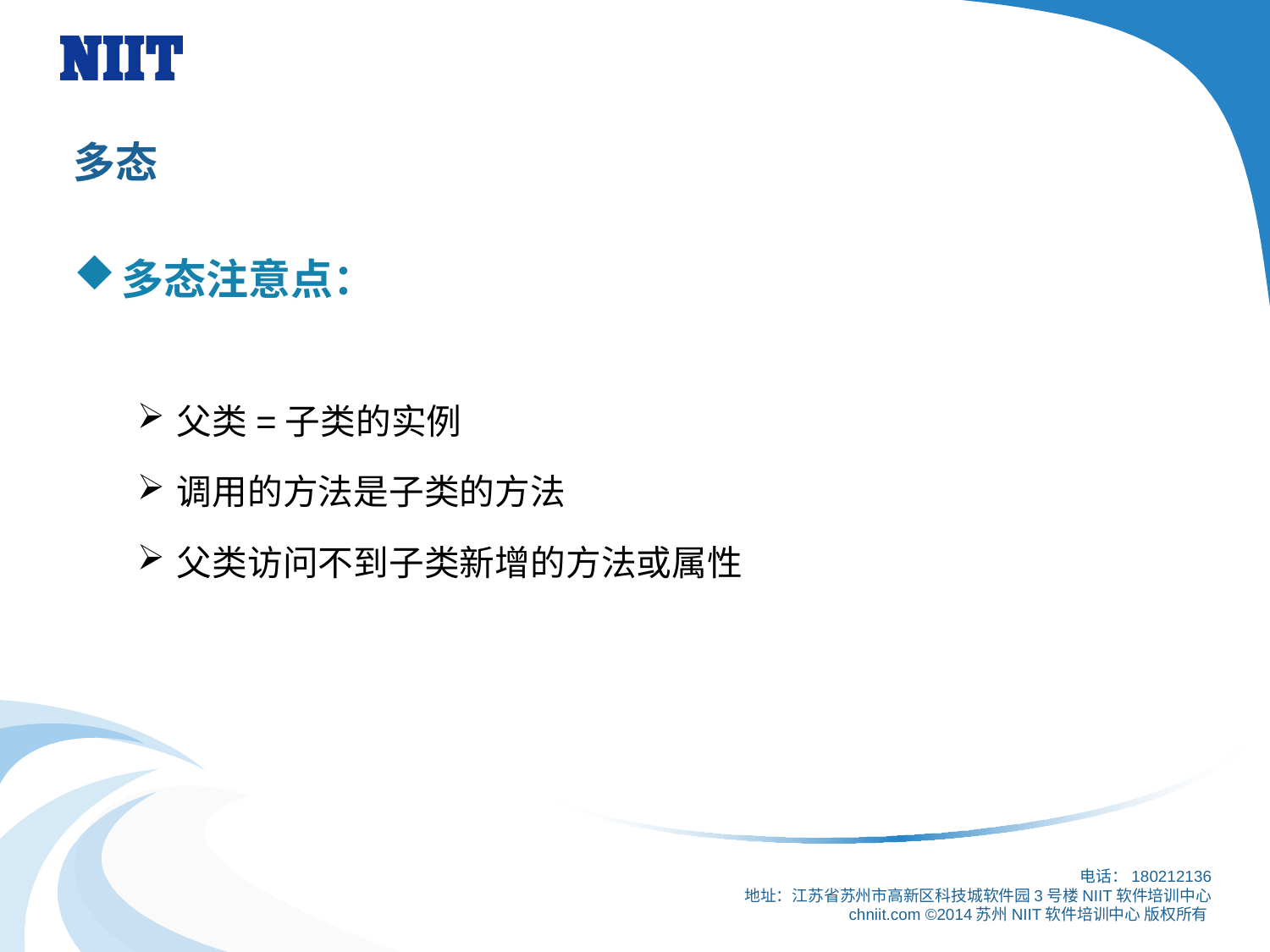

# 多态
多态注意点：

父类=子类的实例
调用的方法是子类的方法
父类访问不到子类新增的方法或属性